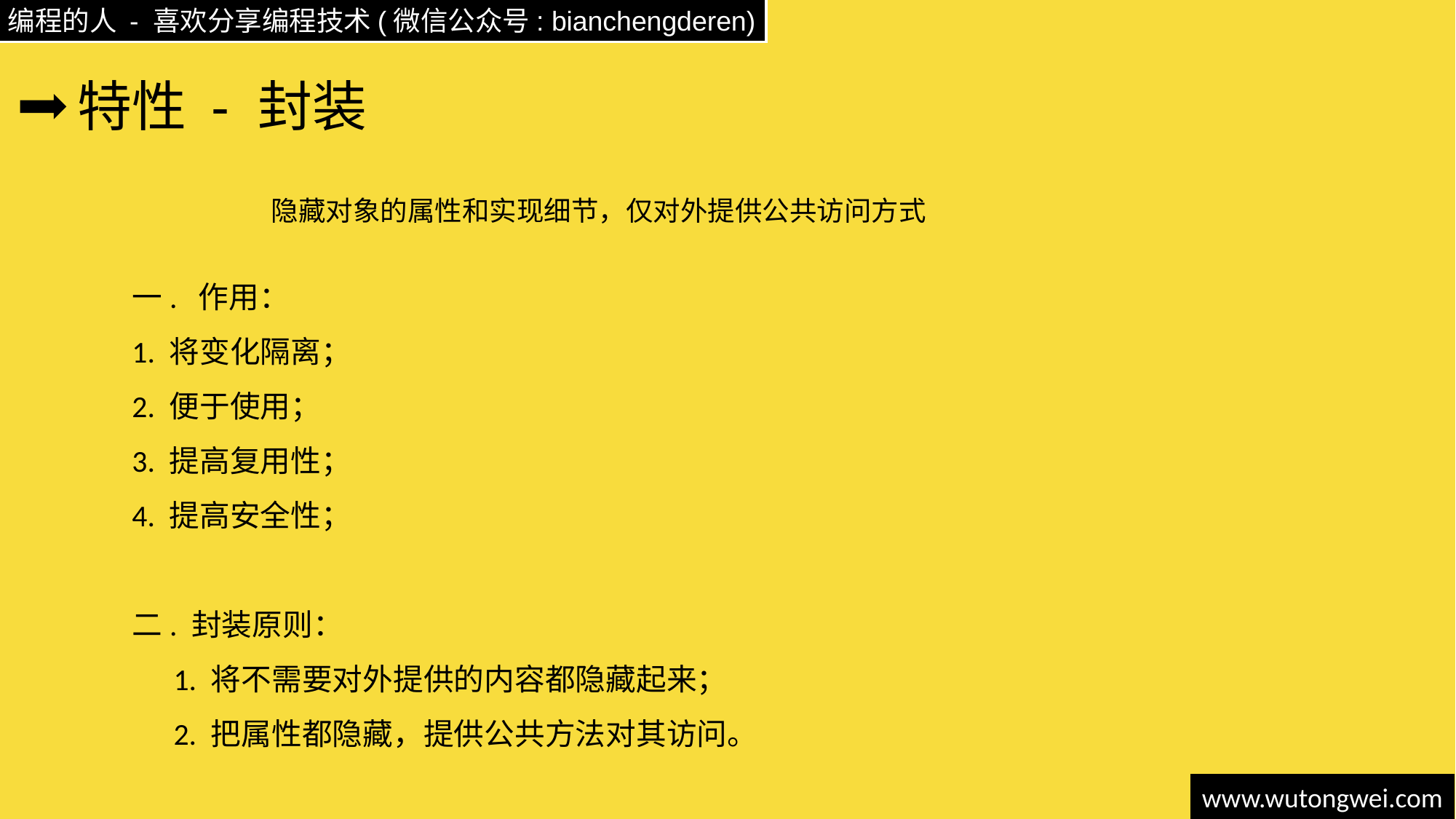

# 特性 - 封装
隐藏对象的属性和实现细节，仅对外提供公共访问方式
一.  作用：
1. 将变化隔离；
2. 便于使用；
3. 提高复用性；
4. 提高安全性；

二. 封装原则：
      1. 将不需要对外提供的内容都隐藏起来；
      2. 把属性都隐藏，提供公共方法对其访问。